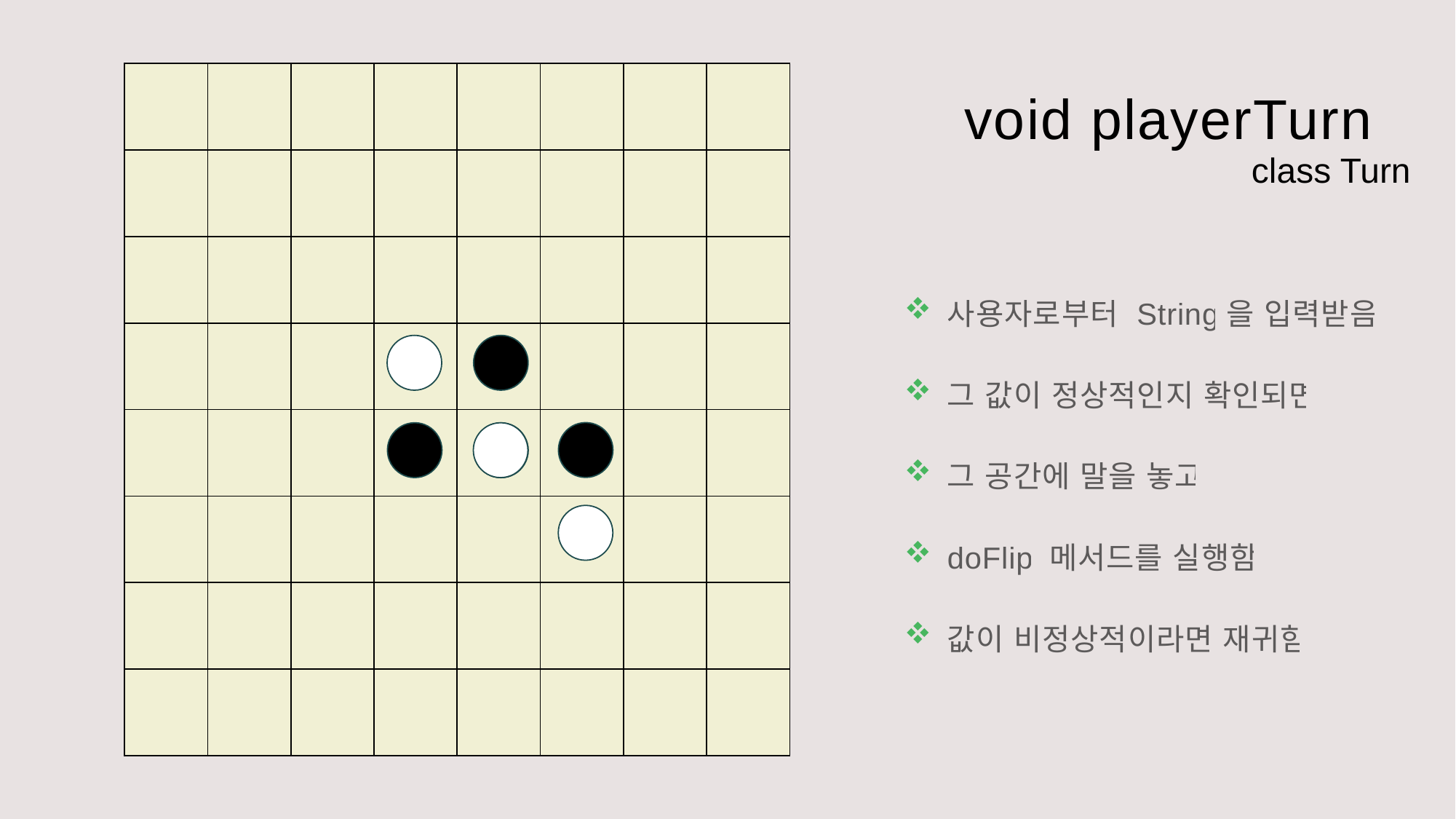

void playerTurn
class Turn
|  |  |  |  |  |  |  |  |
| --- | --- | --- | --- | --- | --- | --- | --- |
|  |  |  |  |  |  |  |  |
|  |  |  |  |  |  |  |  |
|  |  |  |  |  |  |  |  |
|  |  |  |  |  |  |  |  |
|  |  |  |  |  |  |  |  |
|  |  |  |  |  |  |  |  |
|  |  |  |  |  |  |  |  |
사용자로부터 String을 입력받음
그 값이 정상적인지 확인되면
그 공간에 말을 놓고
doFlip 메서드를 실행함
값이 비정상적이라면 재귀함